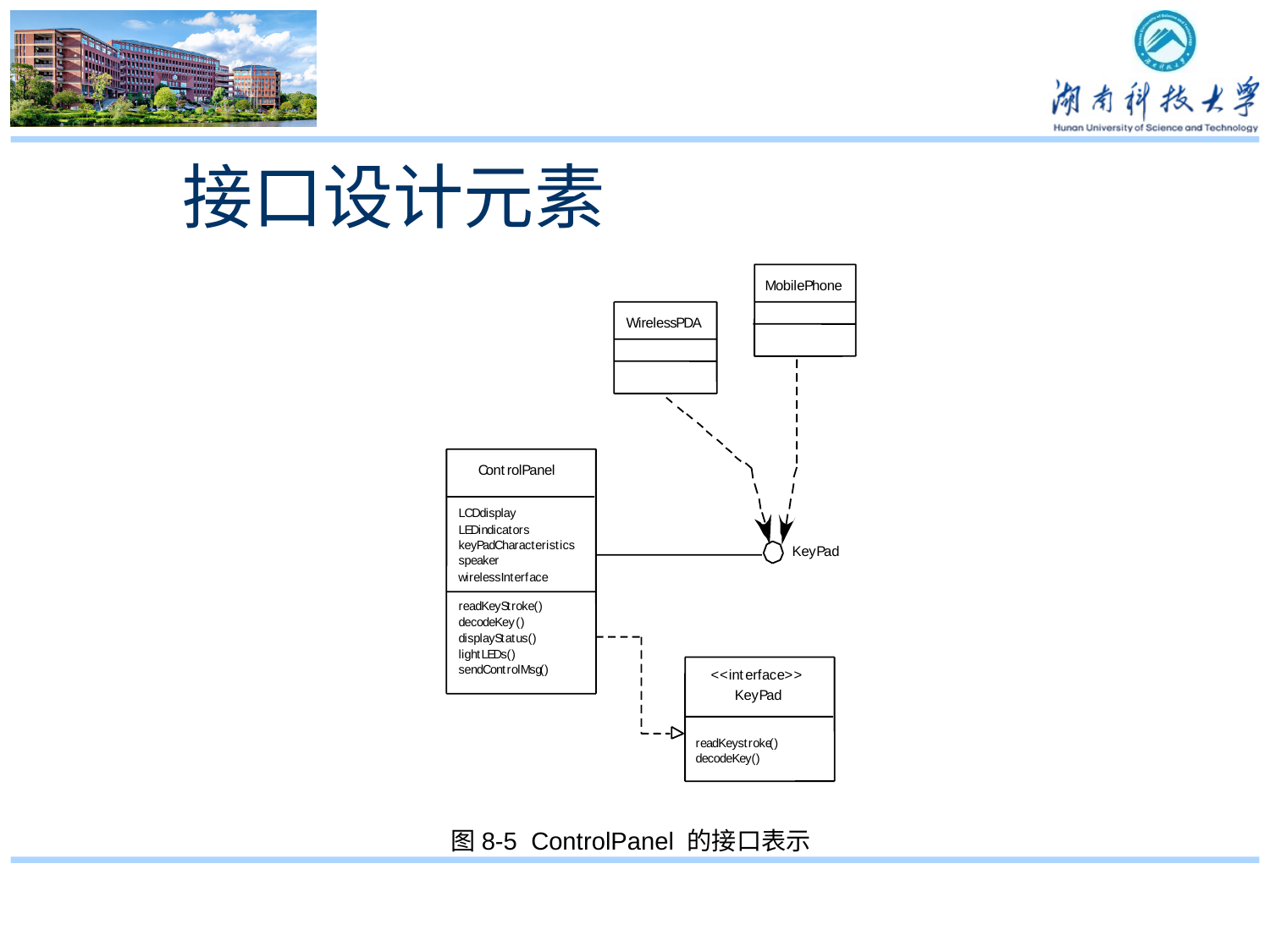

# 接口设计元素

M
o
b
i
l
e
P
h
o
n
e

W
i
r
e
l
e
s
s
P
D
A

C
o
n
t
r
o
l
P
a
n
e
l

L
C
D
d
i
s
p
l
a
y

L
E
D
i
n
d
i
c
a
t
o
r
s

k
e
y
P
a
d
C
h
a
r
a
c
t
e
r
i
s
t
i
c
s

s
p
e
a
k
e
r

w
i
r
e
l
e
s
s
I
n
t
e
r
f
a
c
e

r
e
a
d
K
e
y
S
t
r
o
k
e
(
)

d
e
c
o
d
e
K
e
y
(
)

d
i
s
p
l
a
y
S
t
a
t
u
s
(
)

l
i
g
h
t
L
E
D
s
(
)

s
e
n
d
C
o
n
t
r
o
l
M
s
g
(
)

K
e
y
P
a
d

<
<
i
n
t
e
r
f
a
c
e
>
>

K
e
y
P
a
d

r
e
a
d
K
e
y
s
t
r
o
k
e
(
)

d
e
c
o
d
e
K
e
y
(
)

图8-5  ControlPanel 的接口表示

65